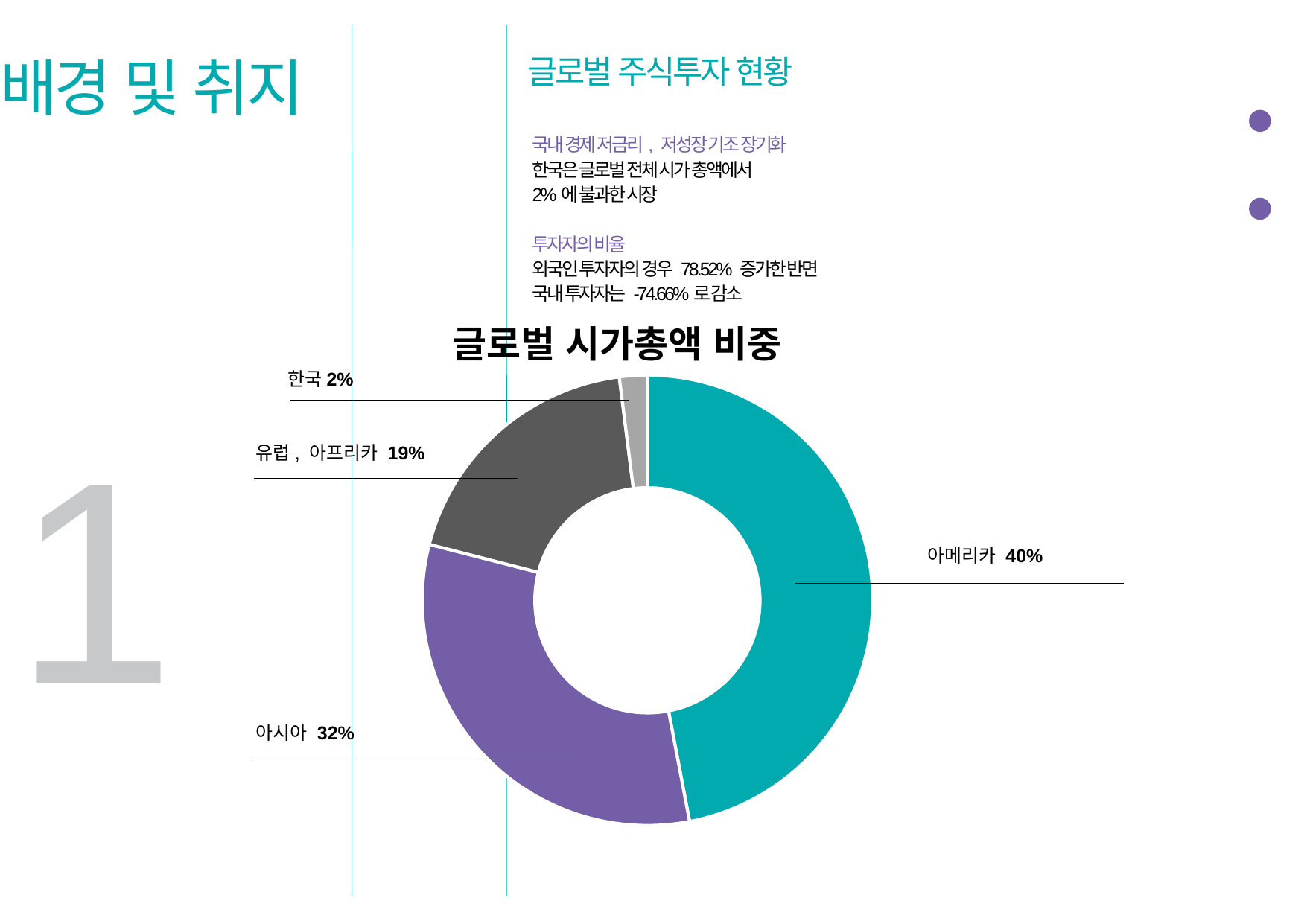

배경 및 취지
글로벌 주식투자 현황

국내 경제 저금리, 저성장 기조 장기화
한국은 글로벌 전체 시가 총액에서
2%에 불과한 시장

투자자의 비율
외국인 투자자의 경우 78.52% 증가한 반면
국내 투자자는 -74.66%로 감소

글로벌 시가총액 비중

### Chart

| Category | 서비스 이용 목적 |
|---|---|
|  | 47.0 |
|  | 32.0 |
|  | 19.0 |
|  | 2.0 |
한국2%
유럽, 아프리카 19%
1
아메리카 40%
아시아 32%